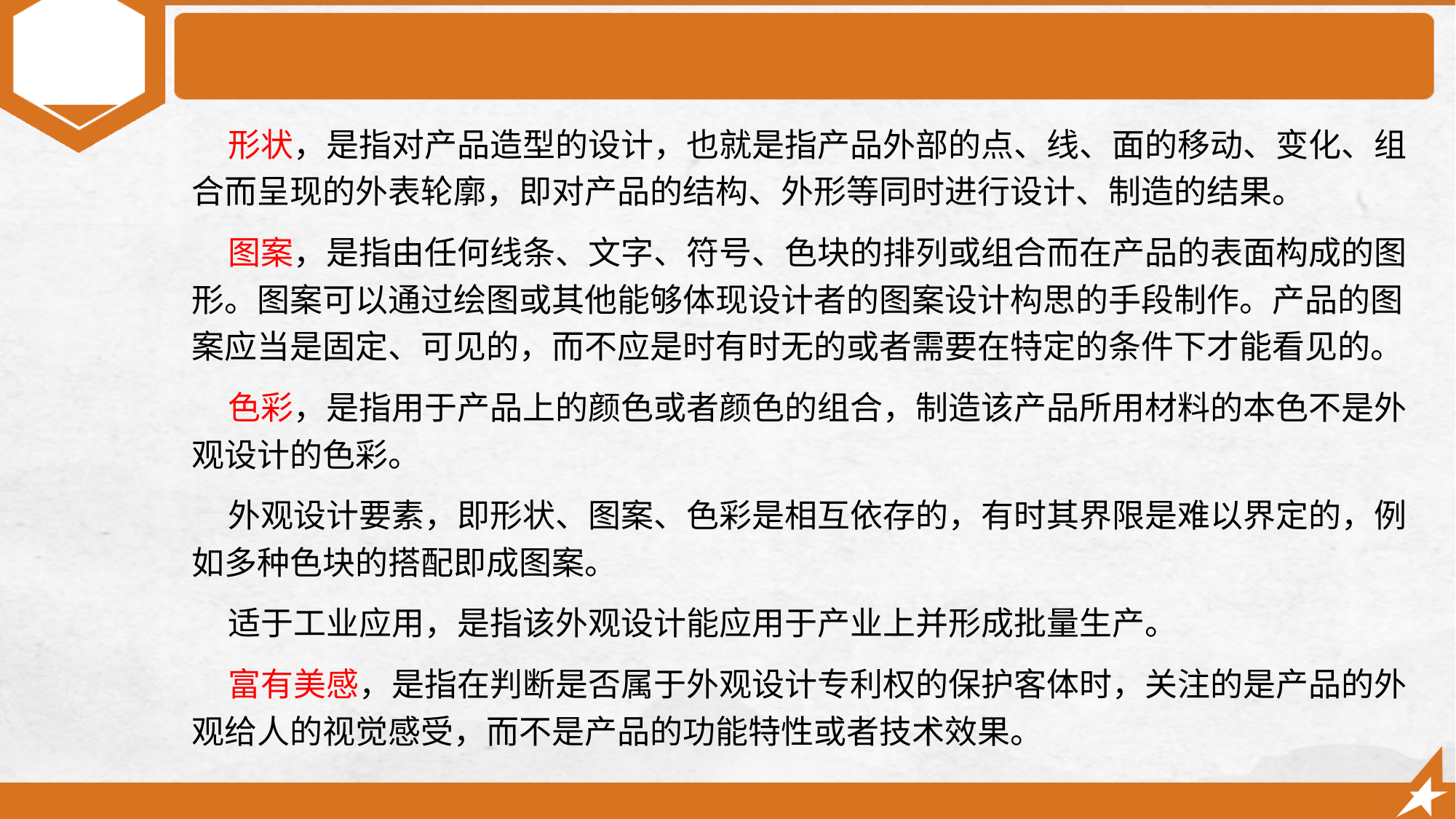

形状，是指对产品造型的设计，也就是指产品外部的点、线、面的移动、变化、组合而呈现的外表轮廓，即对产品的结构、外形等同时进行设计、制造的结果。
    图案，是指由任何线条、文字、符号、色块的排列或组合而在产品的表面构成的图形。图案可以通过绘图或其他能够体现设计者的图案设计构思的手段制作。产品的图案应当是固定、可见的，而不应是时有时无的或者需要在特定的条件下才能看见的。
    色彩，是指用于产品上的颜色或者颜色的组合，制造该产品所用材料的本色不是外观设计的色彩。
    外观设计要素，即形状、图案、色彩是相互依存的，有时其界限是难以界定的，例如多种色块的搭配即成图案。
    适于工业应用，是指该外观设计能应用于产业上并形成批量生产。
    富有美感，是指在判断是否属于外观设计专利权的保护客体时，关注的是产品的外观给人的视觉感受，而不是产品的功能特性或者技术效果。